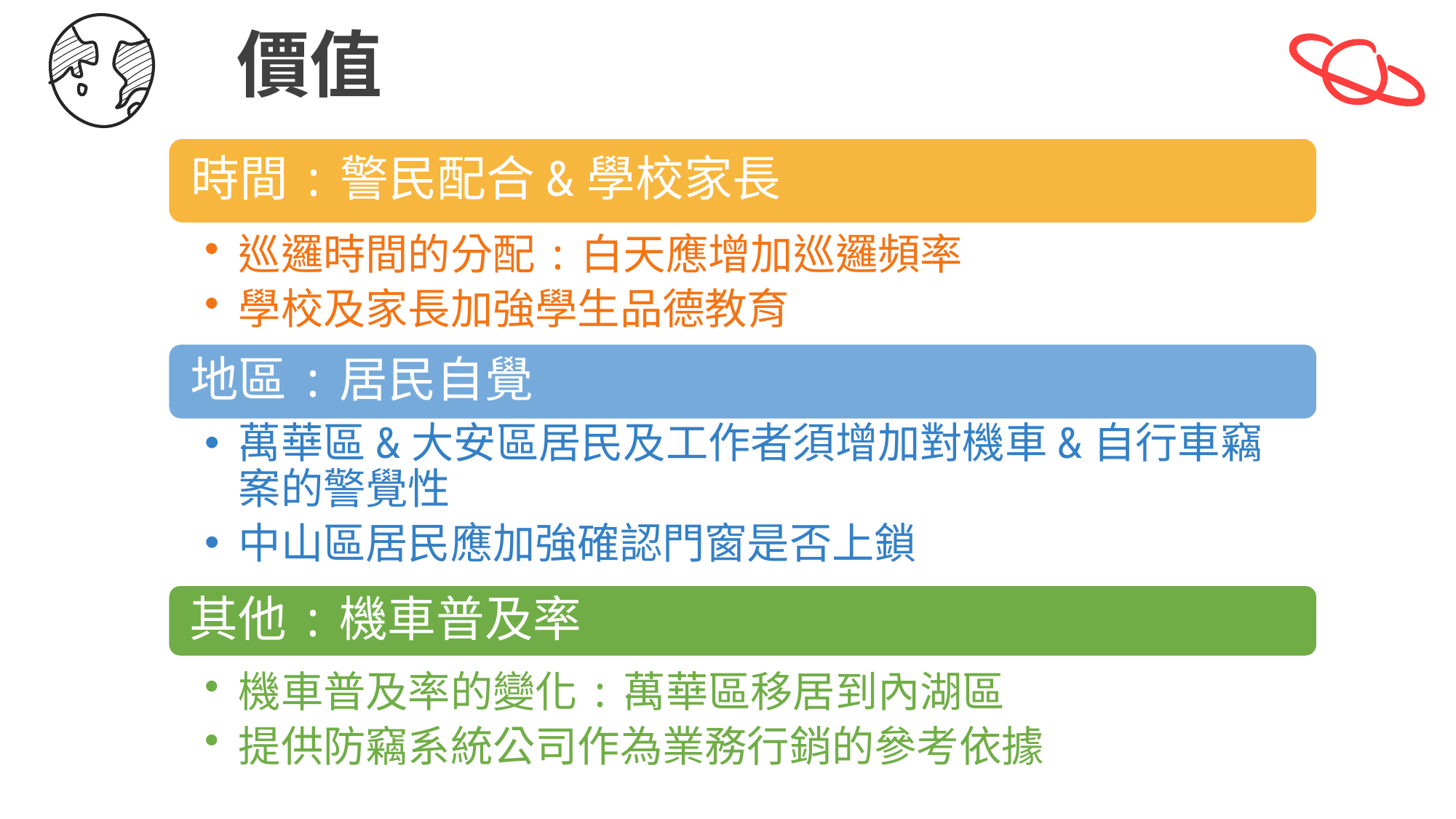

價值

時間:警民配合&學校家長
巡邏時間的分配:白天應增加巡邏頻率
學校及家長加強學生品德教育
地區:居民自覺
萬華區&大安區居民及工作者須增加對機車&自行車竊案的警覺性
中山區居民應加強確認門窗是否上鎖
其他:機車普及率
機車普及率的變化:萬華區移居到內湖區
提供防竊系統公司作為業務行銷的參考依據